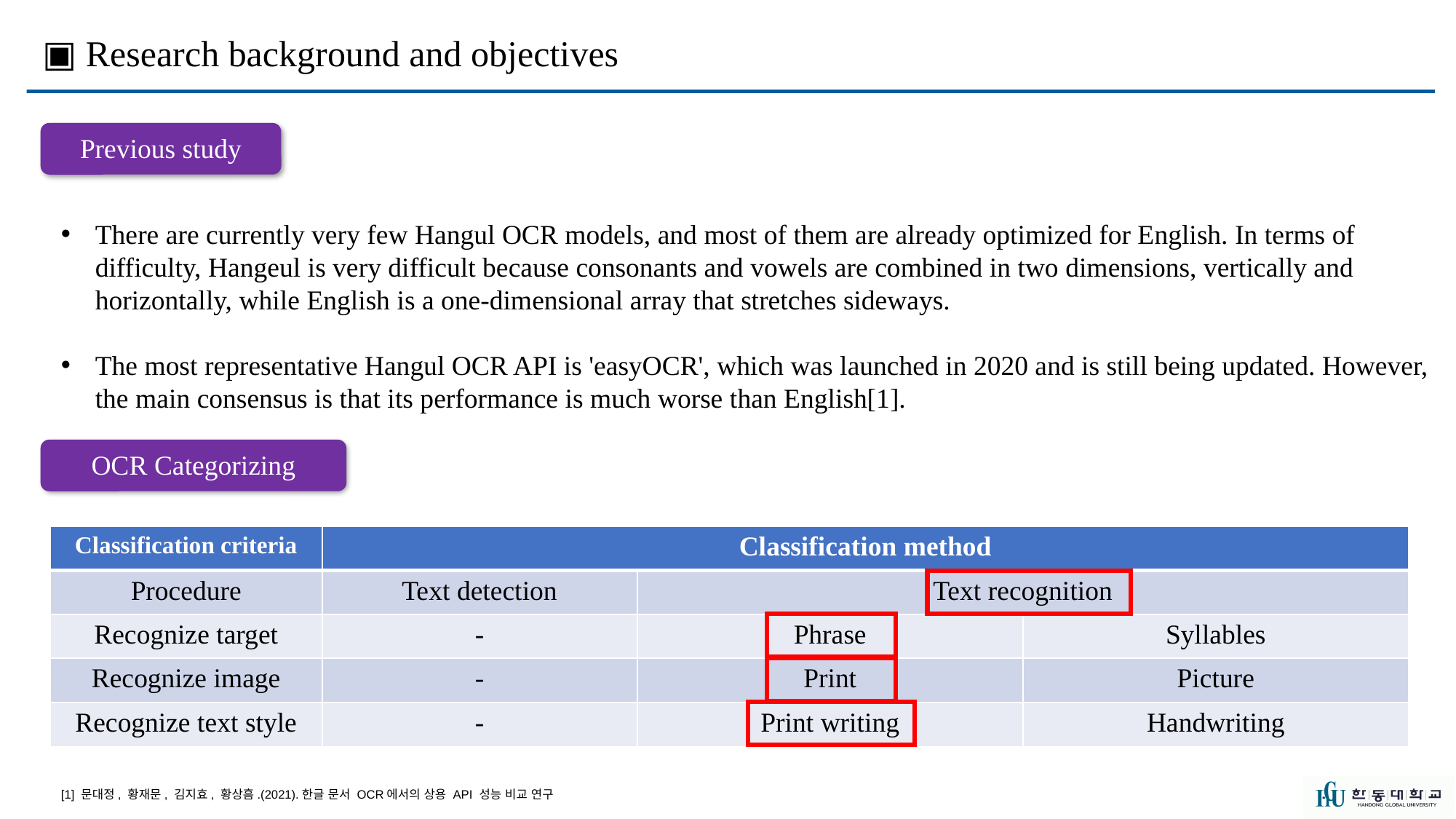

▣ Research background and objectives
Previous study
There are currently very few Hangul OCR models, and most of them are already optimized for English. In terms of difficulty, Hangeul is very difficult because consonants and vowels are combined in two dimensions, vertically and horizontally, while English is a one-dimensional array that stretches sideways.

The most representative Hangul OCR API is 'easyOCR', which was launched in 2020 and is still being updated. However, the main consensus is that its performance is much worse than English[1].

OCR Categorizing
| Classification criteria | Classification method |  |  |
| --- | --- | --- | --- |
| Procedure | Text detection | Text recognition |  |
| Recognize target | - | Phrase | Syllables |
| Recognize image | - | Print | Picture |
| Recognize text style | - | Print writing | Handwriting |

[1] 문대정, 황재문, 김지효, 황상흠.(2021).한글 문서 OCR에서의 상용 API 성능 비교 연구